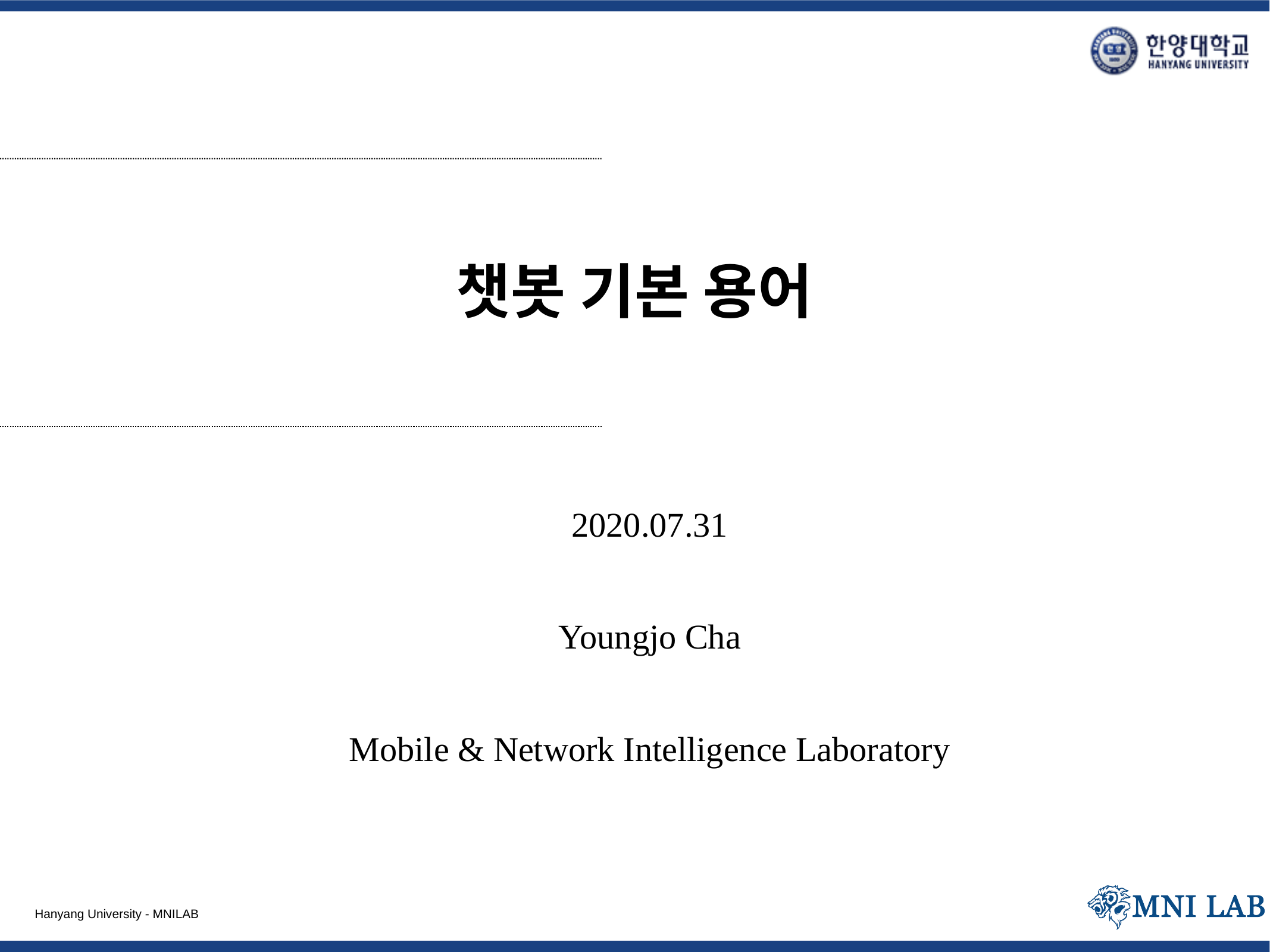

# 챗봇 기본 용어
2020.07.31

Youngjo Cha

Mobile & Network Intelligence Laboratory